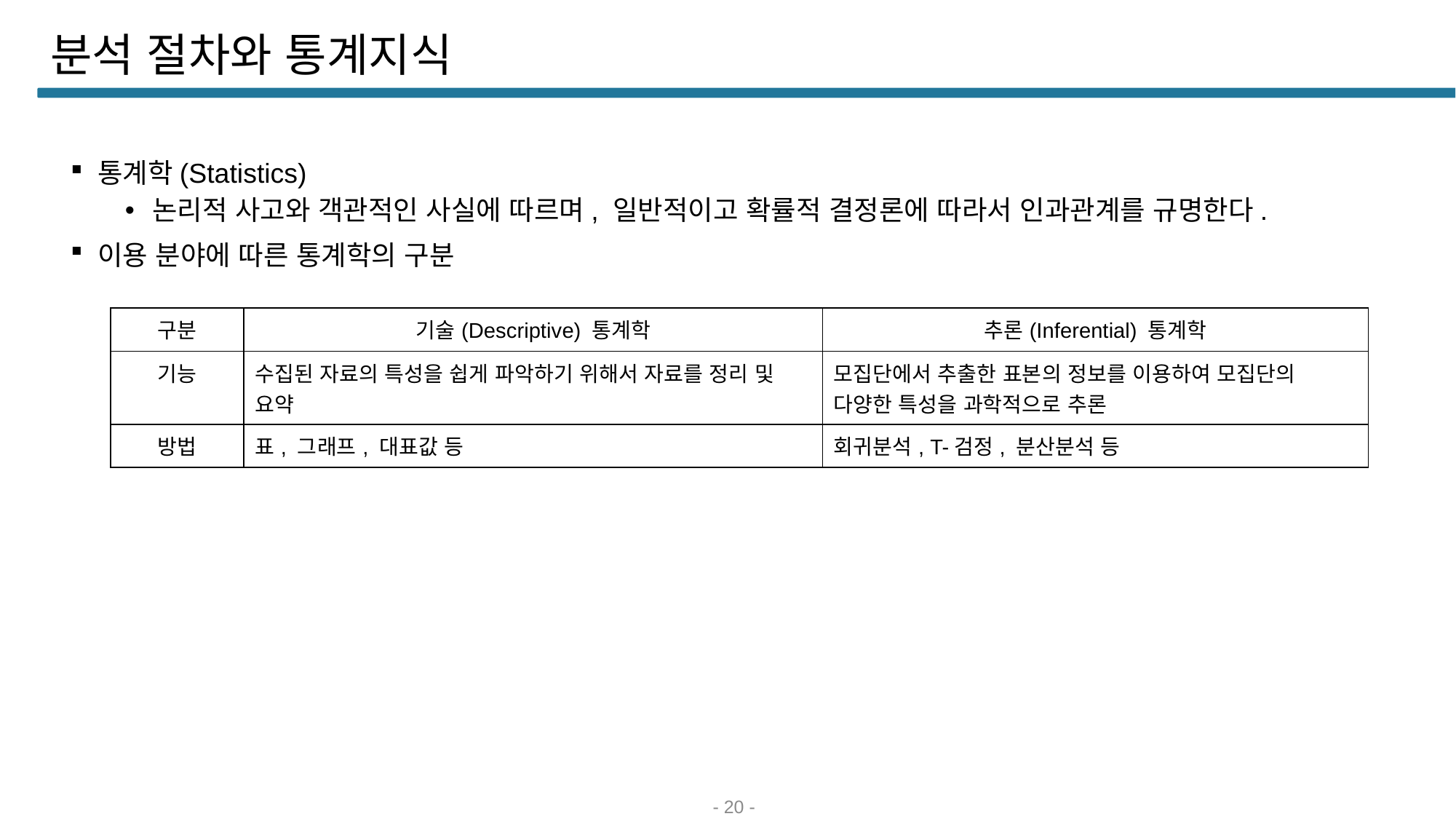

# 분석 절차와 통계지식
통계학(Statistics)
논리적 사고와 객관적인 사실에 따르며, 일반적이고 확률적 결정론에 따라서 인과관계를 규명한다.
이용 분야에 따른 통계학의 구분
| 구분 | 기술(Descriptive) 통계학 | 추론(Inferential) 통계학 |
| --- | --- | --- |
| 기능 | 수집된 자료의 특성을 쉽게 파악하기 위해서 자료를 정리 및 요약 | 모집단에서 추출한 표본의 정보를 이용하여 모집단의 다양한 특성을 과학적으로 추론 |
| 방법 | 표, 그래프, 대표값 등 | 회귀분석, T-검정, 분산분석 등 |
- 20 -